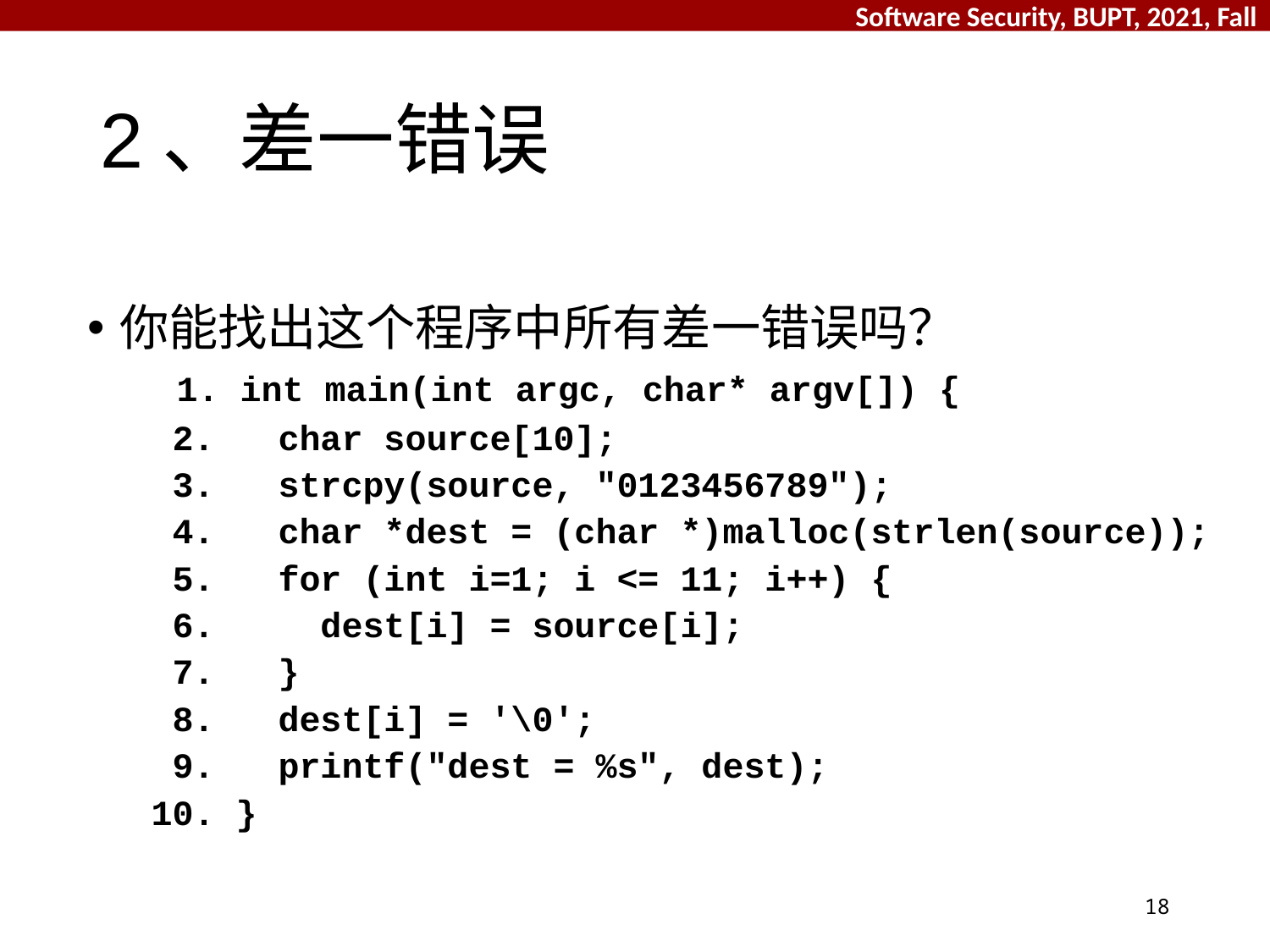

# 2、差一错误
你能找出这个程序中所有差一错误吗？
 1. int main(int argc, char* argv[]) {
 2.   char source[10];
 3.   strcpy(source, "0123456789");
 4.   char *dest = (char *)malloc(strlen(source));
 5.   for (int i=1; i <= 11; i++) {
 6.     dest[i] = source[i];
 7.   }
 8.   dest[i] = '\0';
 9.   printf("dest = %s", dest);
10. }

18